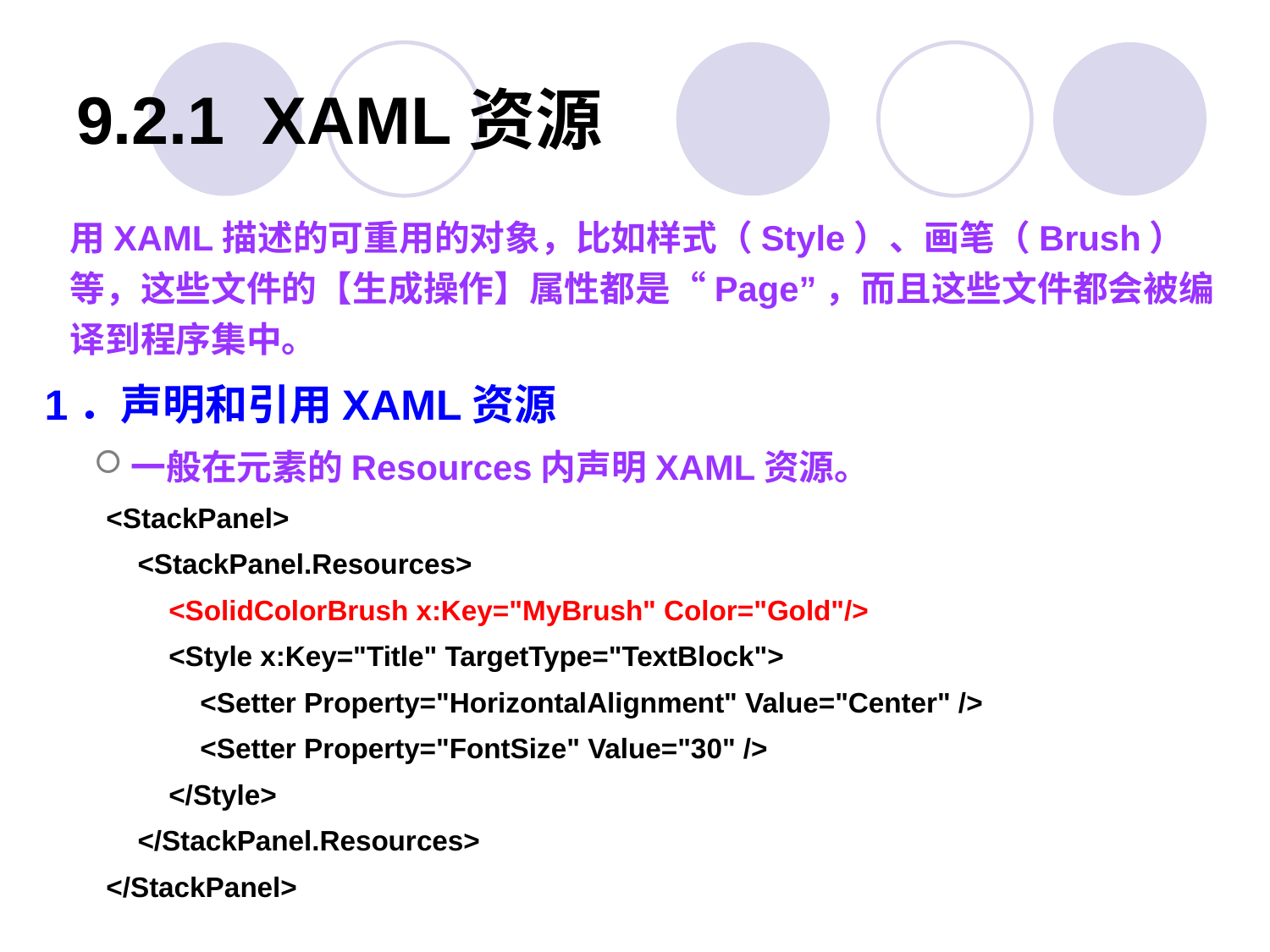

# 9.2.1  XAML资源
用XAML描述的可重用的对象，比如样式（Style）、画笔（Brush）等，这些文件的【生成操作】属性都是“Page”，而且这些文件都会被编译到程序集中。
1．声明和引用XAML资源
一般在元素的Resources内声明XAML资源。
<StackPanel>
    <StackPanel.Resources>
        <SolidColorBrush x:Key="MyBrush" Color="Gold"/>
        <Style x:Key="Title" TargetType="TextBlock">
            <Setter Property="HorizontalAlignment" Value="Center" />
            <Setter Property="FontSize" Value="30" />
        </Style>
    </StackPanel.Resources>
</StackPanel>

33